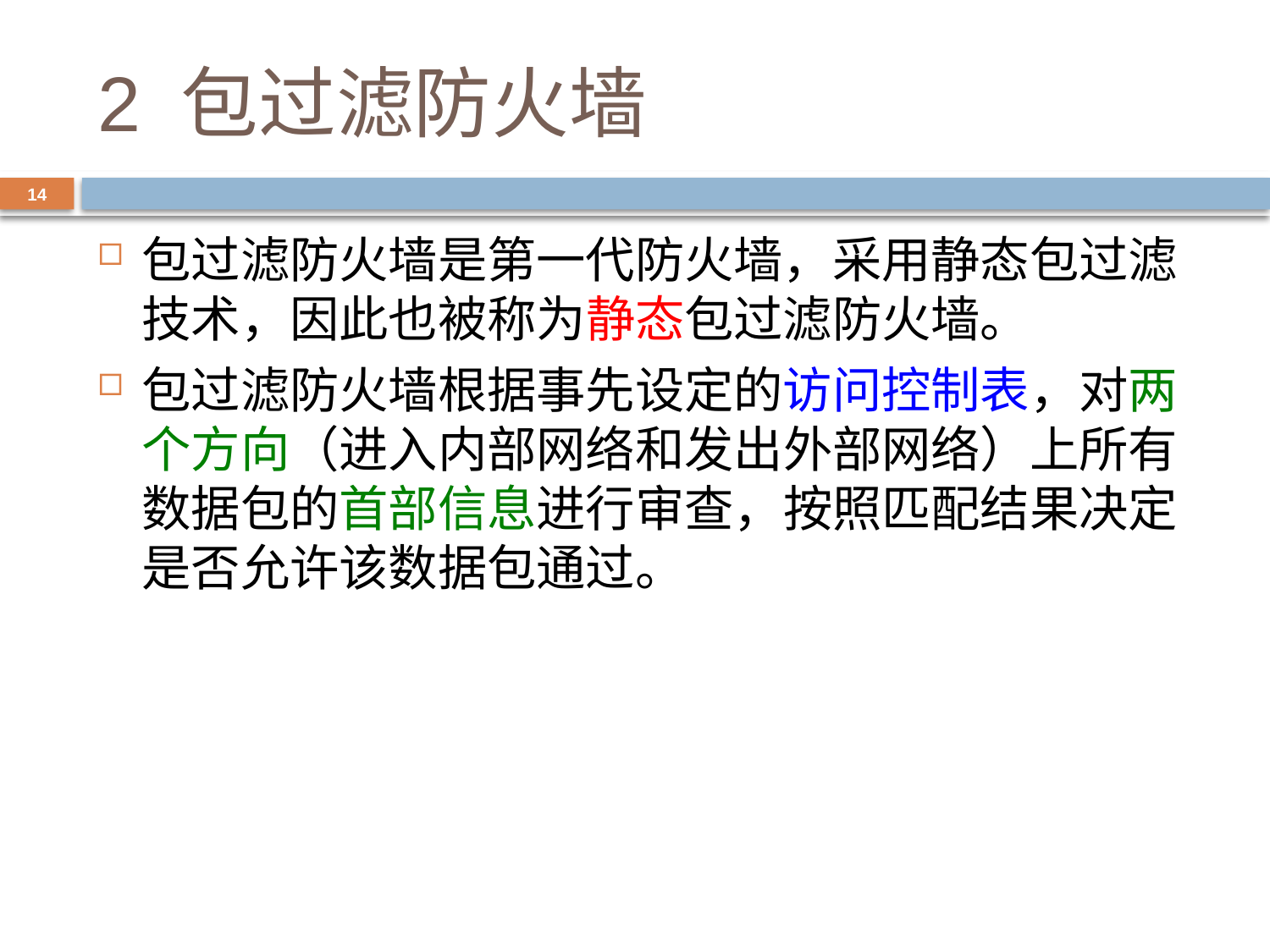

# 2 包过滤防火墙
14
包过滤防火墙是第一代防火墙，采用静态包过滤技术，因此也被称为静态包过滤防火墙。
包过滤防火墙根据事先设定的访问控制表，对两个方向（进入内部网络和发出外部网络）上所有数据包的首部信息进行审查，按照匹配结果决定是否允许该数据包通过。